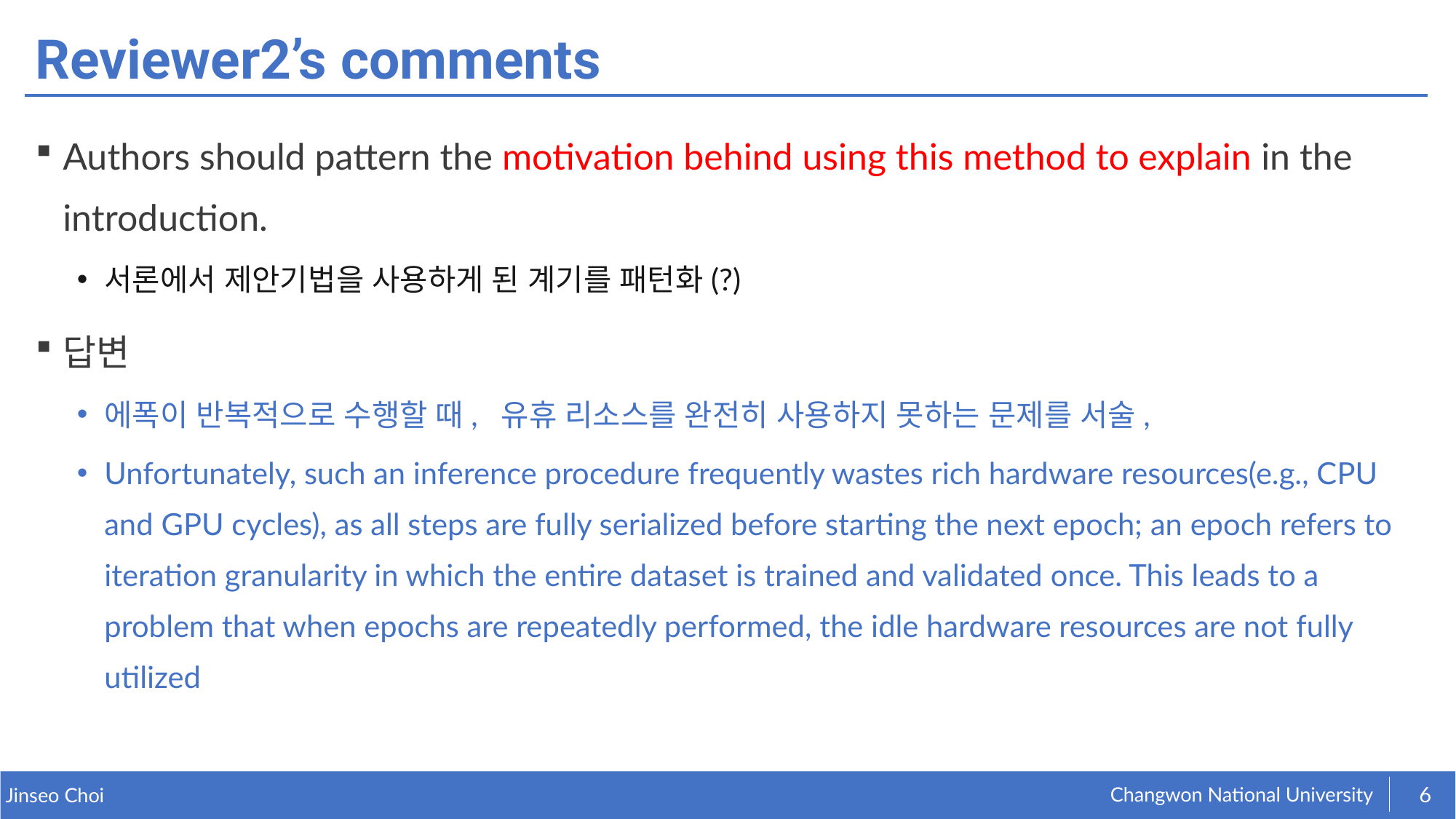

# Reviewer2’s comments
Authors should pattern the motivation behind using this method to explain in the introduction.
서론에서 제안기법을 사용하게 된 계기를 패턴화(?)
답변
에폭이 반복적으로 수행할 때,  유휴 리소스를 완전히 사용하지 못하는 문제를 서술,
Unfortunately, such an inference procedure frequently wastes rich hardware resources(e.g., CPU and GPU cycles), as all steps are fully serialized before starting the next epoch; an epoch refers to iteration granularity in which the entire dataset is trained and validated once. This leads to a problem that when epochs are repeatedly performed, the idle hardware resources are not fully utilized
6